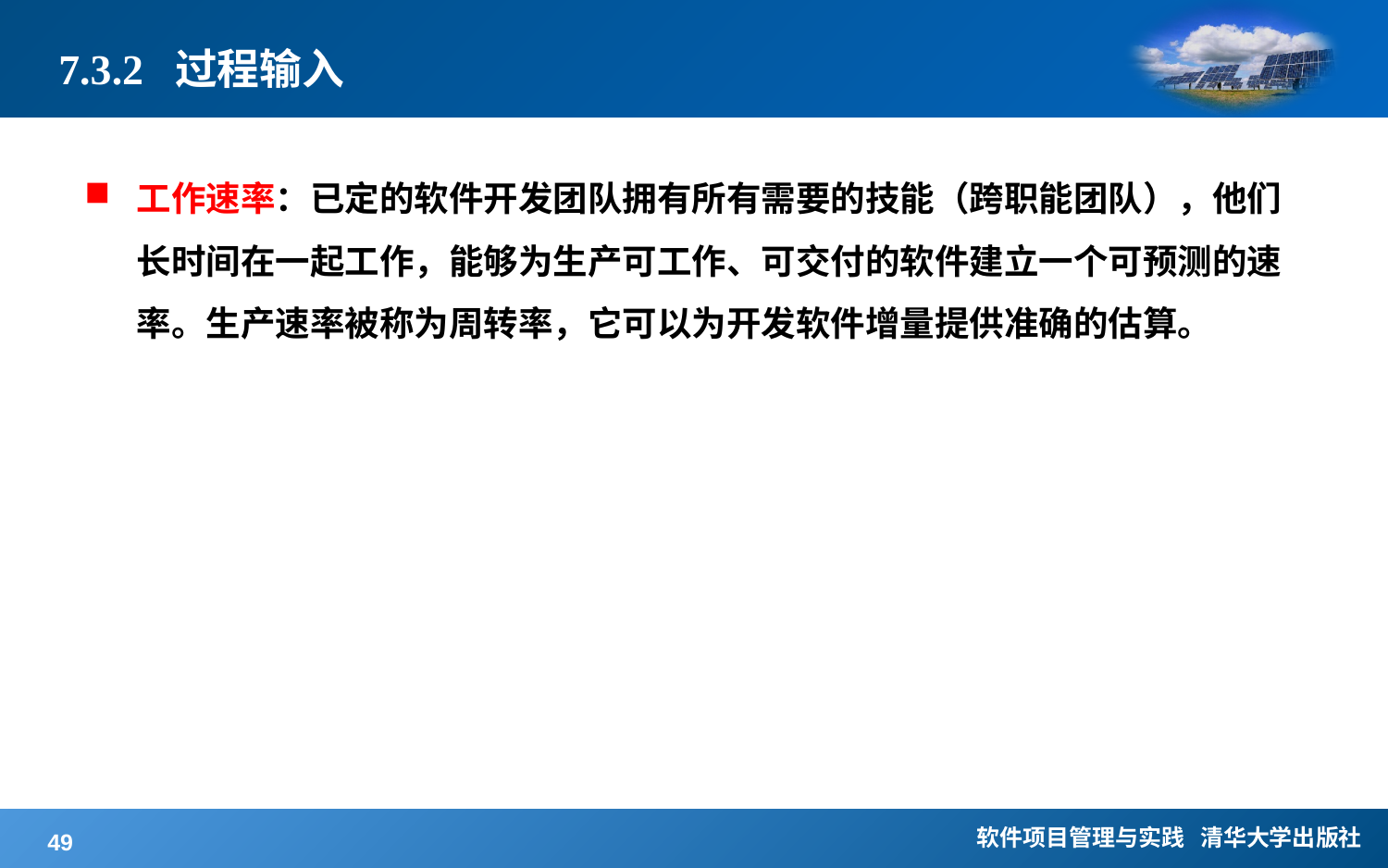

# 7.3.2  过程输入
工作速率：已定的软件开发团队拥有所有需要的技能（跨职能团队），他们长时间在一起工作，能够为生产可工作、可交付的软件建立一个可预测的速率。生产速率被称为周转率，它可以为开发软件增量提供准确的估算。